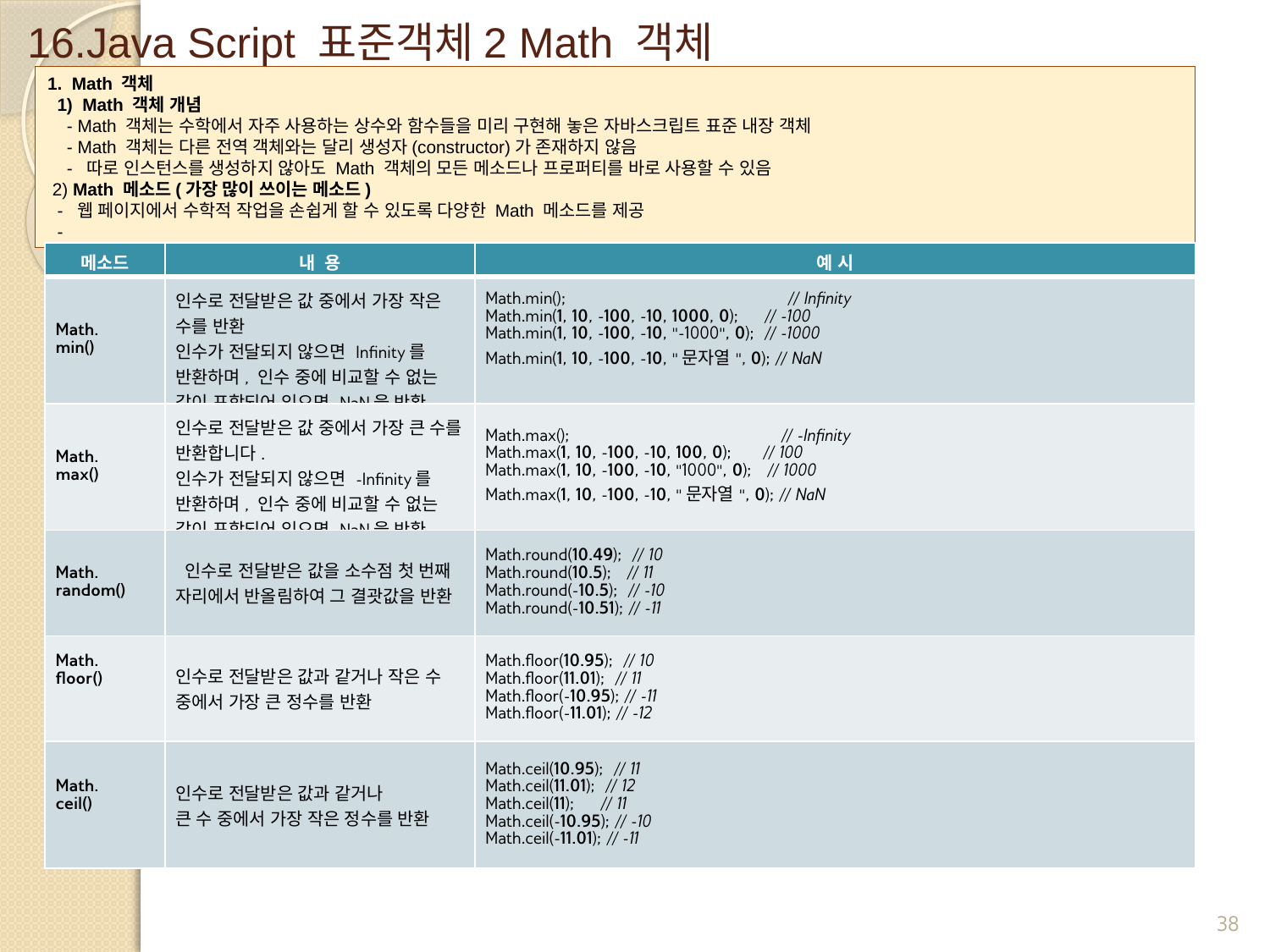

# 16.Java Script 표준객체2 Math 객체
1.  Math 객체
  1)  Math 객체 개념
    - Math 객체는 수학에서 자주 사용하는 상수와 함수들을 미리 구현해 놓은 자바스크립트 표준 내장 객체
    - Math 객체는 다른 전역 객체와는 달리 생성자(constructor)가 존재하지 않음
    -  따로 인스턴스를 생성하지 않아도 Math 객체의 모든 메소드나 프로퍼티를 바로 사용할 수 있음
 2) Math 메소드(가장 많이 쓰이는 메소드)
  -  웹 페이지에서 수학적 작업을 손쉽게 할 수 있도록 다양한 Math 메소드를 제공
  -
| 메소드 | 내 용 | 예 시 |
| --- | --- | --- |
| Math. min() | 인수로 전달받은 값 중에서 가장 작은 수를 반환 인수가 전달되지 않으면 Infinity를 반환하며, 인수 중에 비교할 수 없는 값이 포함되어 있으면 NaN을 반환 | Math.min();                               // Infinity Math.min(1, 10, -100, -10, 1000, 0);     // -100 Math.min(1, 10, -100, -10, "-1000", 0);  // -1000 Math.min(1, 10, -100, -10, "문자열", 0); // NaN |
| Math. max() | 인수로 전달받은 값 중에서 가장 큰 수를 반환합니다. 인수가 전달되지 않으면 -Infinity를 반환하며, 인수 중에 비교할 수 없는 값이 포함되어 있으면 NaN을 반환 | Math.max();                              // -Infinity Math.max(1, 10, -100, -10, 100, 0);      // 100 Math.max(1, 10, -100, -10, "1000", 0);   // 1000 Math.max(1, 10, -100, -10, "문자열", 0); // NaN |
| Math. random() | 인수로 전달받은 값을 소수점 첫 번째 자리에서 반올림하여 그 결괏값을 반환 | Math.round(10.49);  // 10 Math.round(10.5);   // 11 Math.round(-10.5);  // -10 Math.round(-10.51); // -11 |
| Math. floor() | 인수로 전달받은 값과 같거나 작은 수 중에서 가장 큰 정수를 반환 | Math.floor(10.95);  // 10 Math.floor(11.01);  // 11 Math.floor(-10.95); // -11 Math.floor(-11.01); // -12 |
| Math. ceil() | 인수로 전달받은 값과 같거나 큰 수 중에서 가장 작은 정수를 반환 | Math.ceil(10.95);  // 11 Math.ceil(11.01);  // 12 Math.ceil(11);     // 11 Math.ceil(-10.95); // -10 Math.ceil(-11.01); // -11 |
38